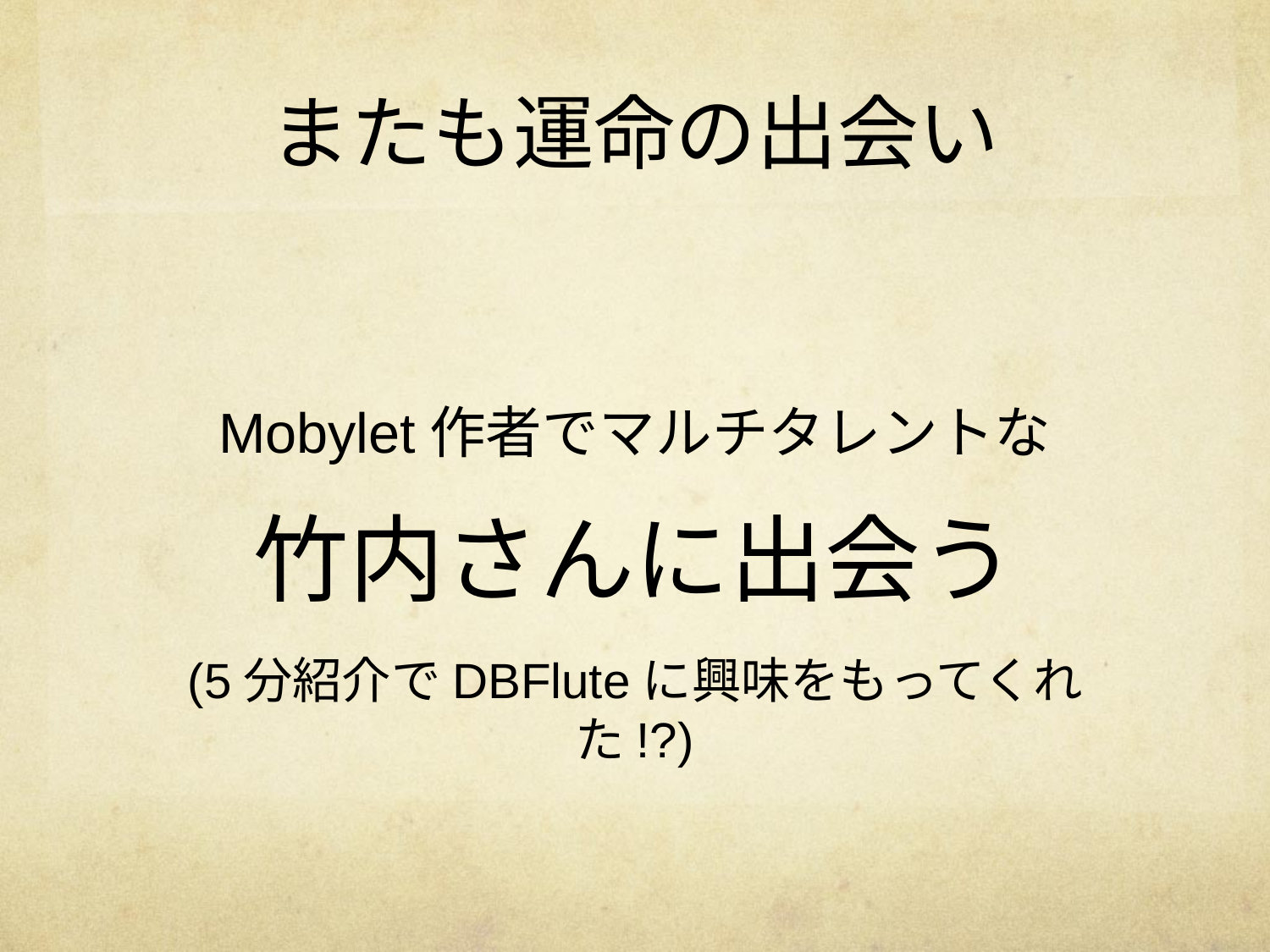

# またも運命の出会い

Mobylet作者でマルチタレントな
竹内さんに出会う
(5分紹介でDBFluteに興味をもってくれた!?)